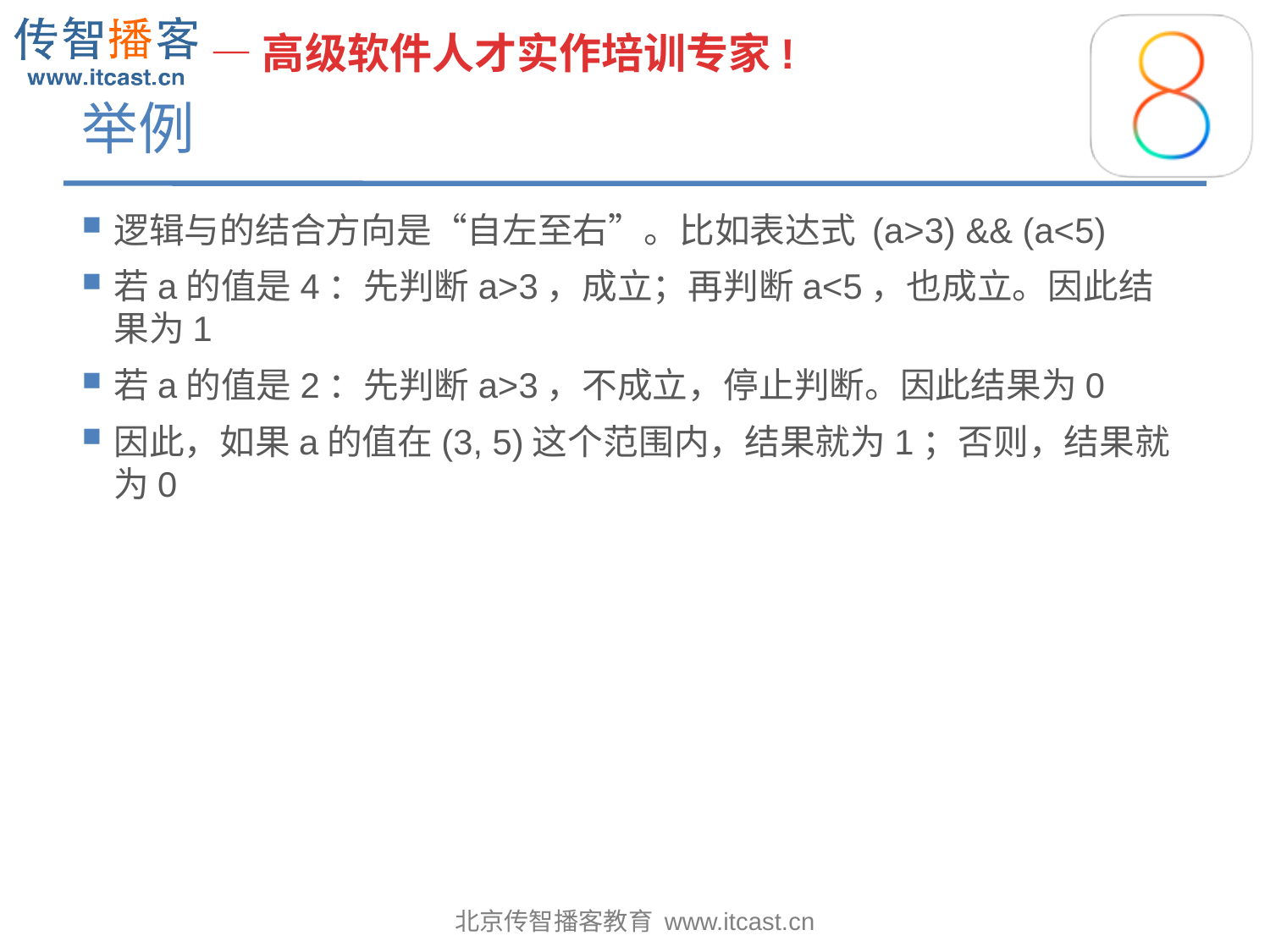

# 举例
逻辑与的结合方向是“自左至右”。比如表达式 (a>3) && (a<5)
若a的值是4：先判断a>3，成立；再判断a<5，也成立。因此结果为1
若a的值是2：先判断a>3，不成立，停止判断。因此结果为0
因此，如果a的值在(3, 5)这个范围内，结果就为1；否则，结果就为0